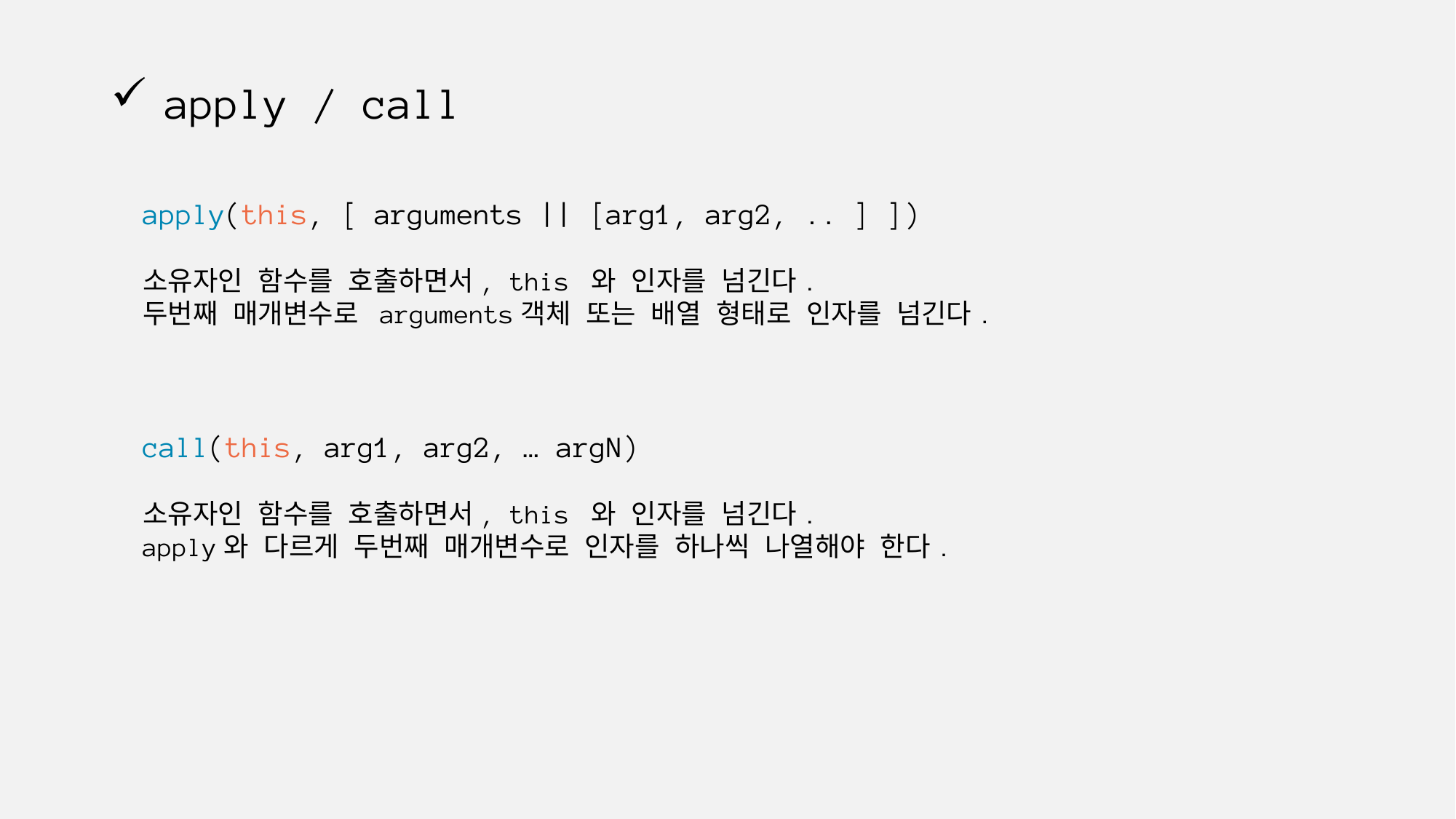

# apply / call
apply(this, [ arguments || [arg1, arg2, .. ] ])

소유자인 함수를 호출하면서, this 와 인자를 넘긴다.
두번째 매개변수로 arguments객체 또는 배열 형태로 인자를 넘긴다.

call(this, arg1, arg2, … argN)

소유자인 함수를 호출하면서, this 와 인자를 넘긴다.
apply와 다르게 두번째 매개변수로 인자를 하나씩 나열해야 한다.